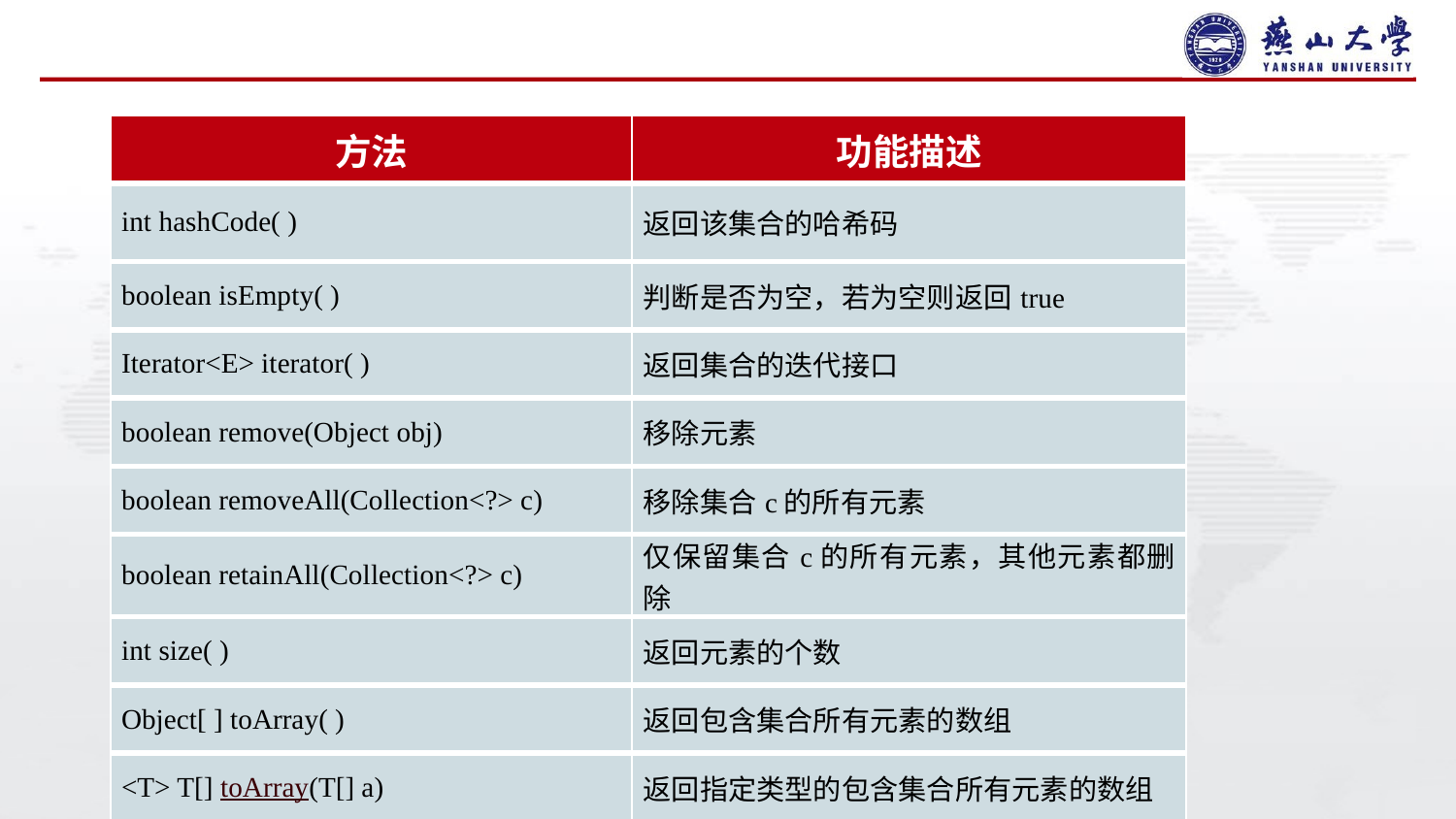

#
| 方法 | 功能描述 |
| --- | --- |
| int hashCode( ) | 返回该集合的哈希码 |
| boolean isEmpty( ) | 判断是否为空，若为空则返回true |
| Iterator<E> iterator( ) | 返回集合的迭代接口 |
| boolean remove(Object obj) | 移除元素 |
| boolean removeAll(Collection<?> c) | 移除集合c的所有元素 |
| boolean retainAll(Collection<?> c) | 仅保留集合c的所有元素，其他元素都删除 |
| int size( ) | 返回元素的个数 |
| Object[ ] toArray( ) | 返回包含集合所有元素的数组 |
| <T> T[] toArray(T[] a) | 返回指定类型的包含集合所有元素的数组 |